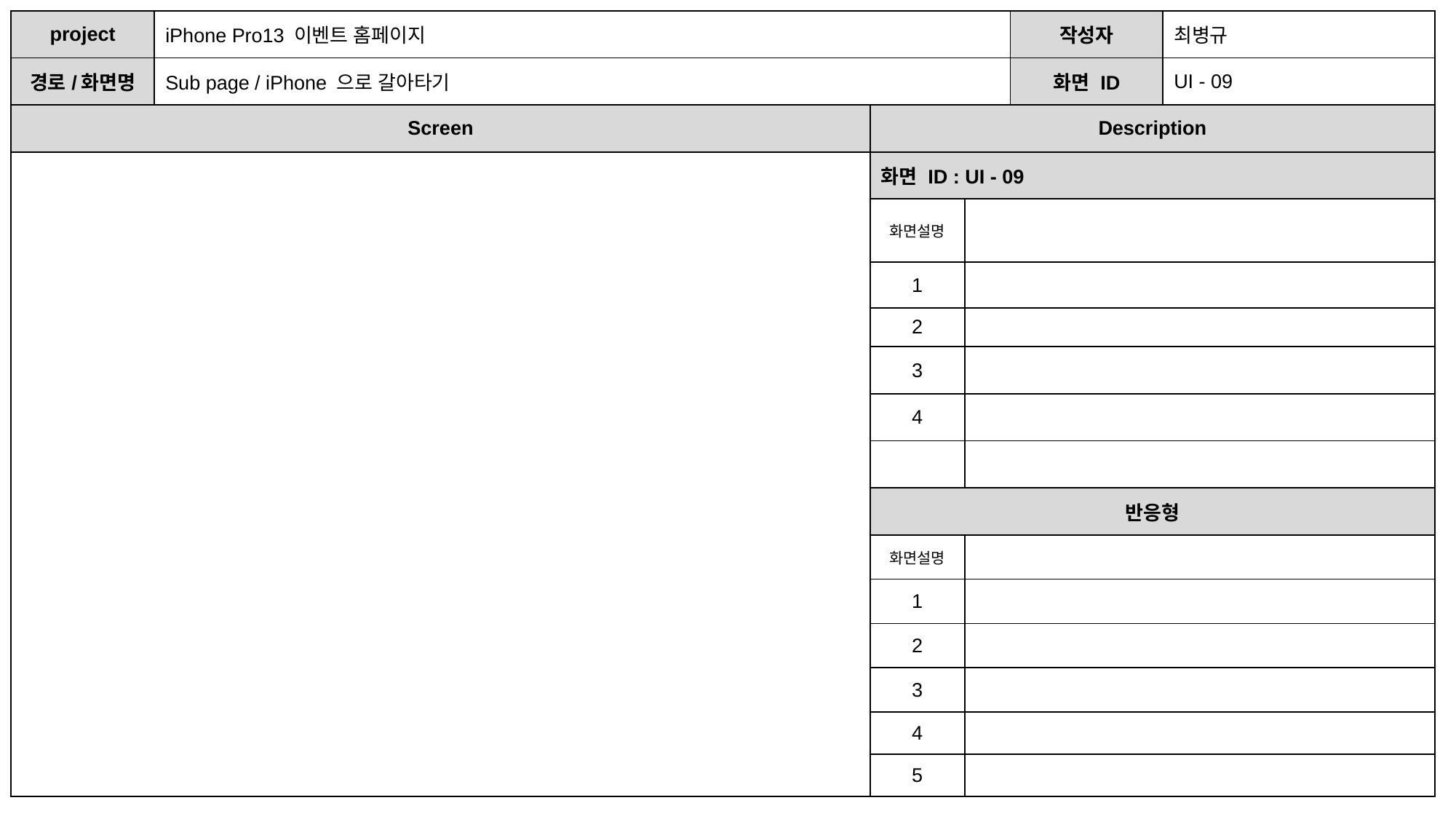

| project | iPhone Pro13 이벤트 홈페이지 |  |  | 작성자 | 최병규 |
| --- | --- | --- | --- | --- | --- |
| 경로/화면명 | Sub page / iPhone 으로 갈아타기 |  |  | 화면 ID | UI - 09 |
| Screen |  | Description |  |  |  |
|  |  | 화면 ID : UI - 09 |  |  |  |
|  |  | 화면설명 |  |  |  |
|  |  | 1 |  |  |  |
|  |  | 2 |  |  |  |
|  |  | 3 |  |  |  |
|  |  | 4 |  |  |  |
|  |  |  |  |  |  |
|  |  | 반응형 |  |  |  |
|  |  | 화면설명 |  |  |  |
|  |  | 1 |  |  |  |
|  |  | 2 |  |  |  |
|  |  | 3 |  |  |  |
|  |  | 4 |  |  |  |
|  |  | 5 |  |  |  |